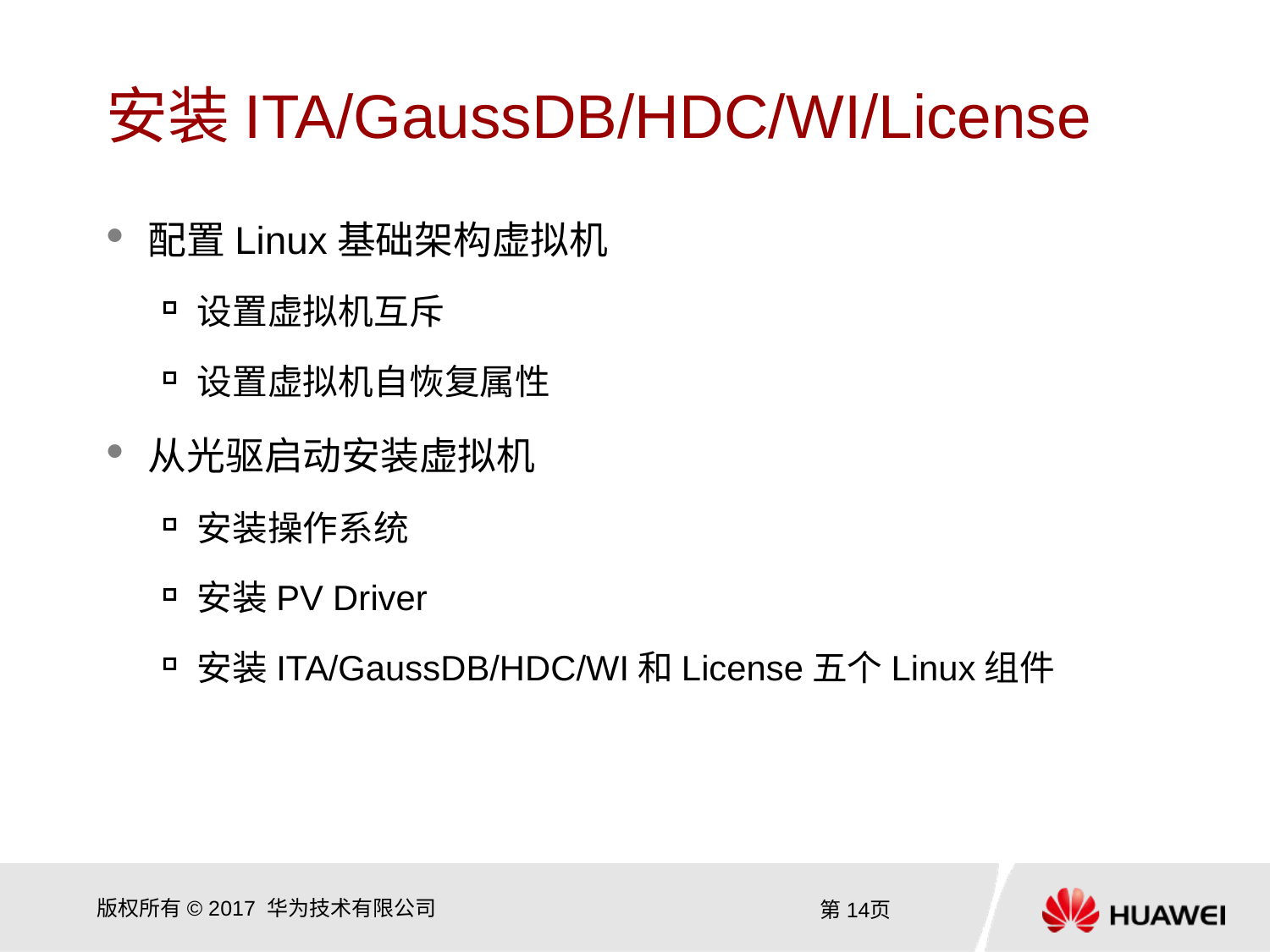

# 安装ITA/GaussDB/HDC/WI/License
配置Linux基础架构虚拟机
设置虚拟机互斥
设置虚拟机自恢复属性
从光驱启动安装虚拟机
安装操作系统
安装PV Driver
安装ITA/GaussDB/HDC/WI和License五个Linux组件